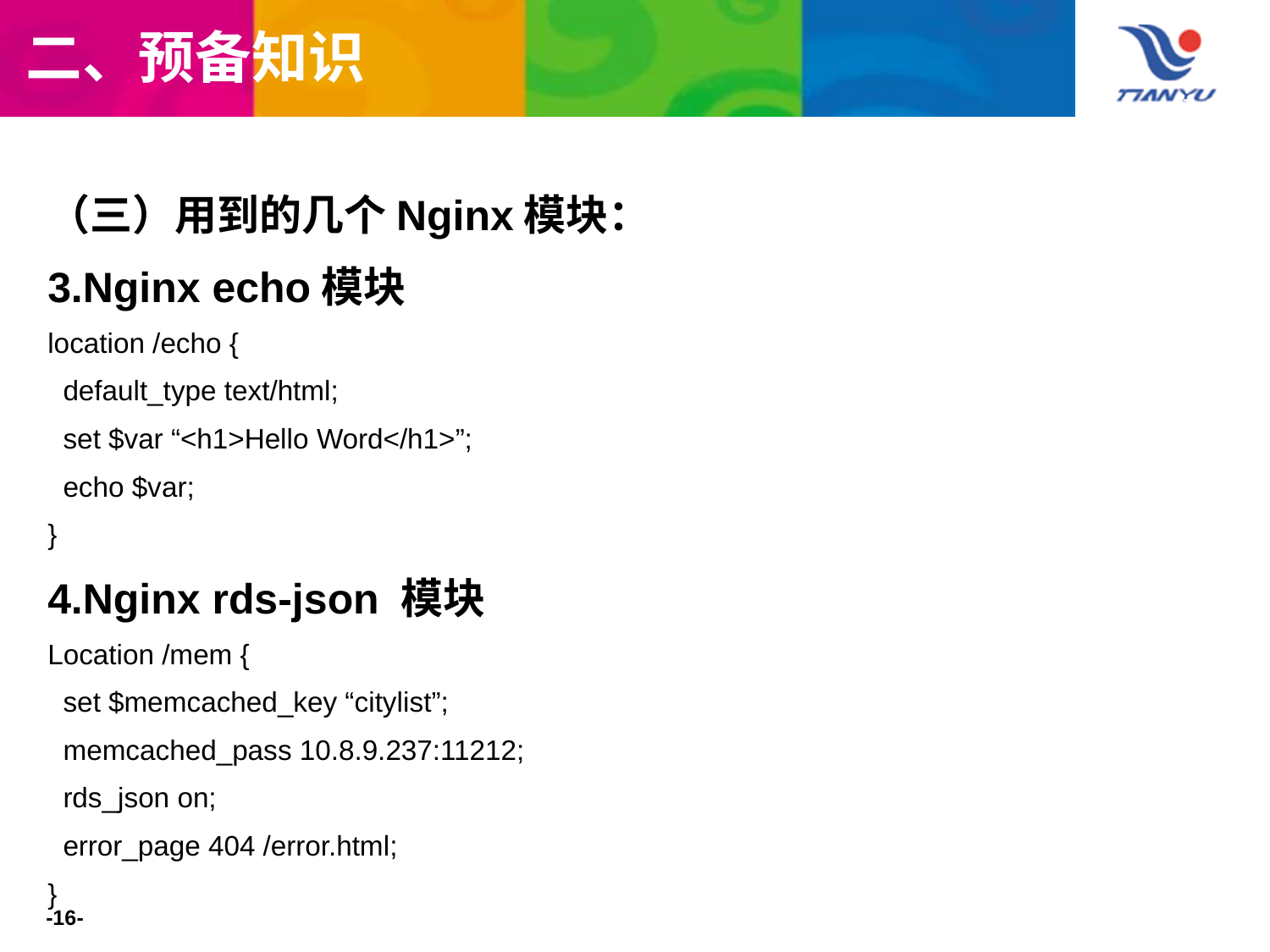

# 二、预备知识
（三）用到的几个Nginx模块：
3.Nginx echo模块
location /echo {
  default_type text/html;
  set $var “<h1>Hello Word</h1>”;
  echo $var;
}
4.Nginx rds-json 模块
Location /mem {
  set $memcached_key “citylist”;
  memcached_pass 10.8.9.237:11212;
  rds_json on;
  error_page 404 /error.html;
}